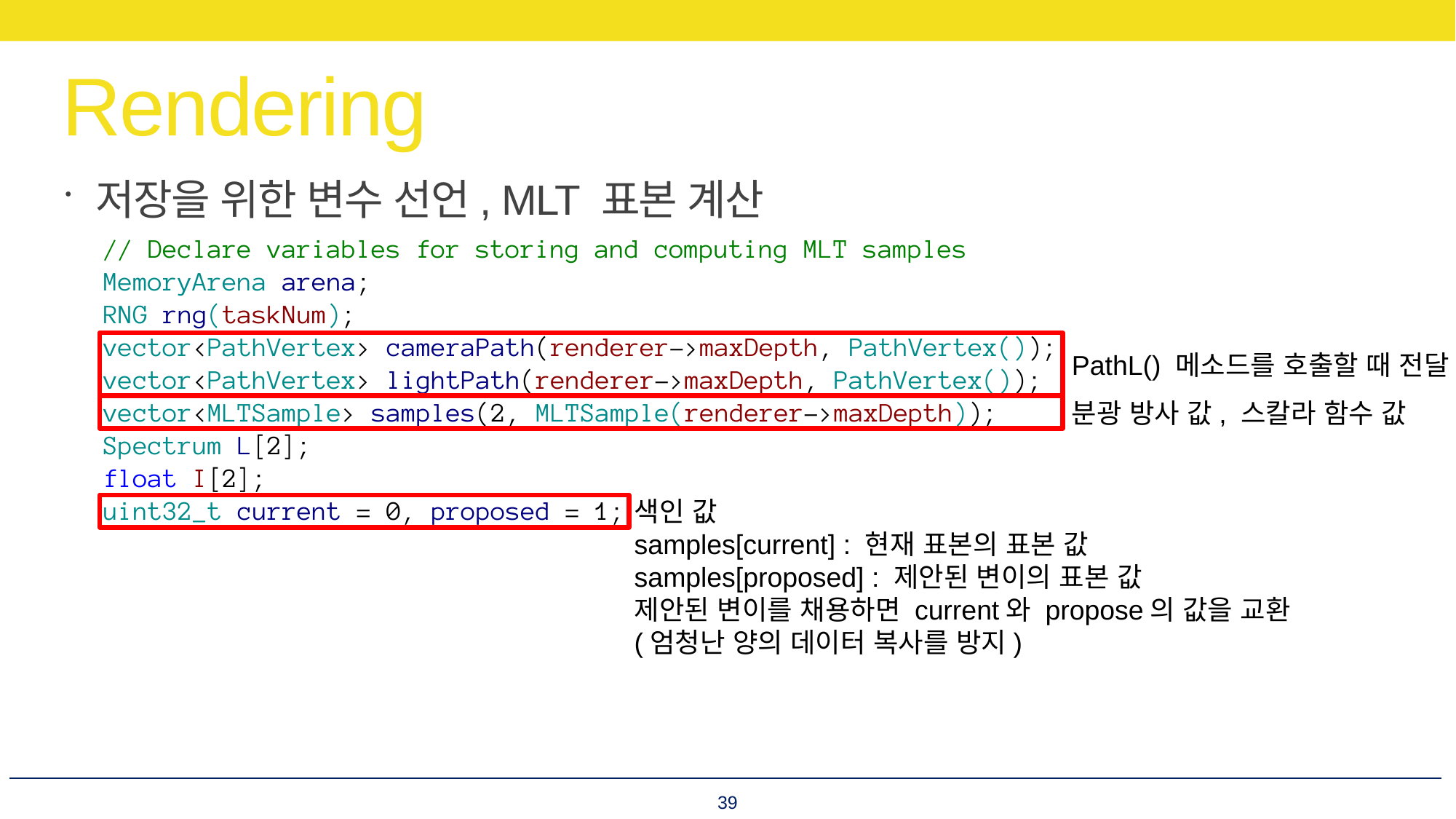

# Rendering
저장을 위한 변수 선언, MLT 표본 계산
// Declare variables for storing and computing MLT samples
MemoryArena arena;
RNG rng(taskNum);
vector<PathVertex> cameraPath(renderer->maxDepth, PathVertex());
vector<PathVertex> lightPath(renderer->maxDepth, PathVertex());
vector<MLTSample> samples(2, MLTSample(renderer->maxDepth));
Spectrum L[2];
float I[2];
uint32_t current = 0, proposed = 1;

PathL() 메소드를 호출할 때 전달

분광 방사 값, 스칼라 함수 값
색인 값
samples[current] : 현재 표본의 표본 값
samples[proposed] : 제안된 변이의 표본 값
제안된 변이를 채용하면 current와 propose의 값을 교환
(엄청난 양의 데이터 복사를 방지)

39